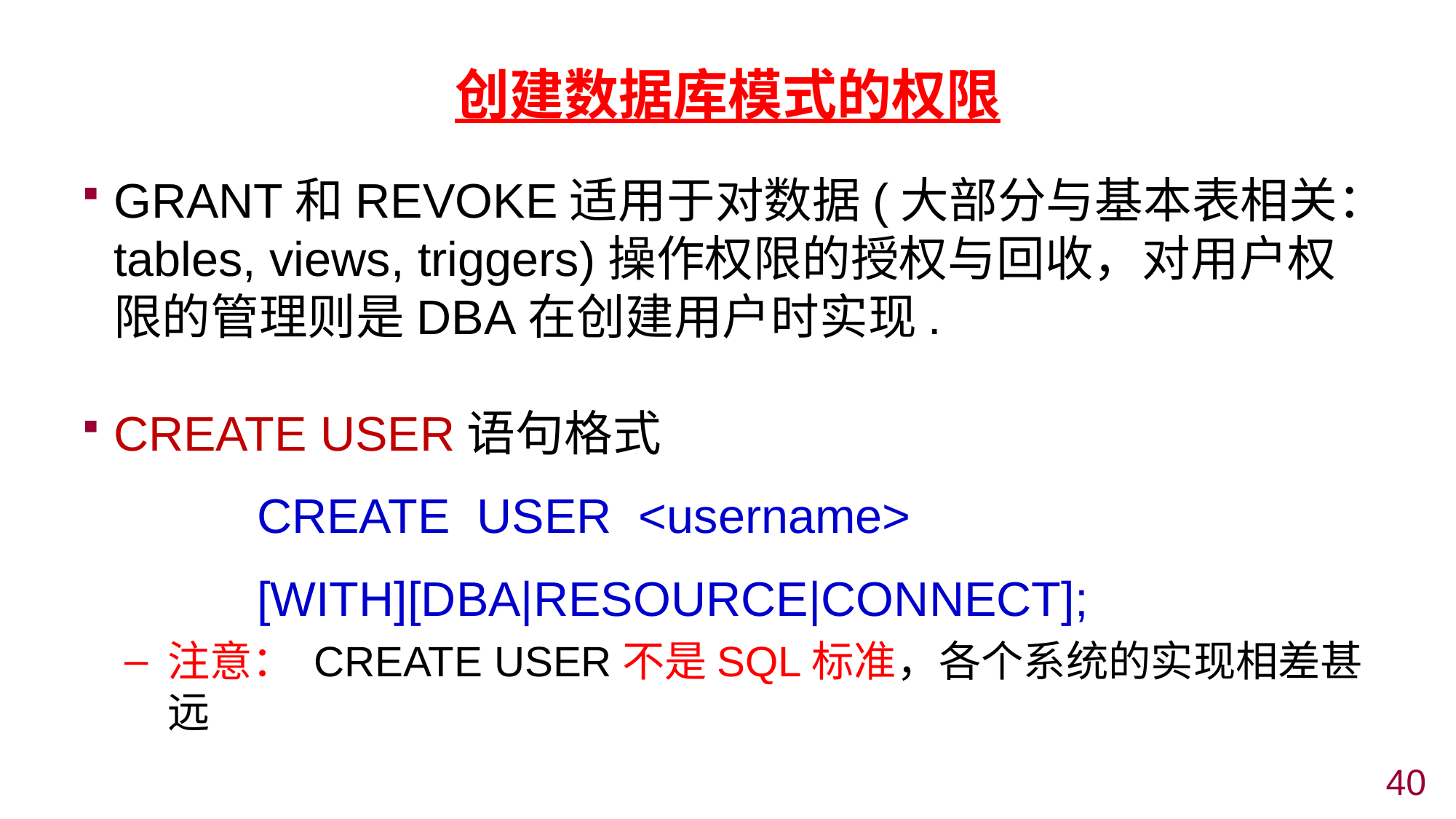

创建数据库模式的权限

GRANT和REVOKE适用于对数据(大部分与基本表相关：tables, views, triggers)操作权限的授权与回收，对用户权限的管理则是DBA在创建用户时实现.

CREATE USER语句格式
             CREATE  USER  <username>
             [WITH][DBA|RESOURCE|CONNECT];
注意： CREATE USER不是SQL标准，各个系统的实现相差甚远
40